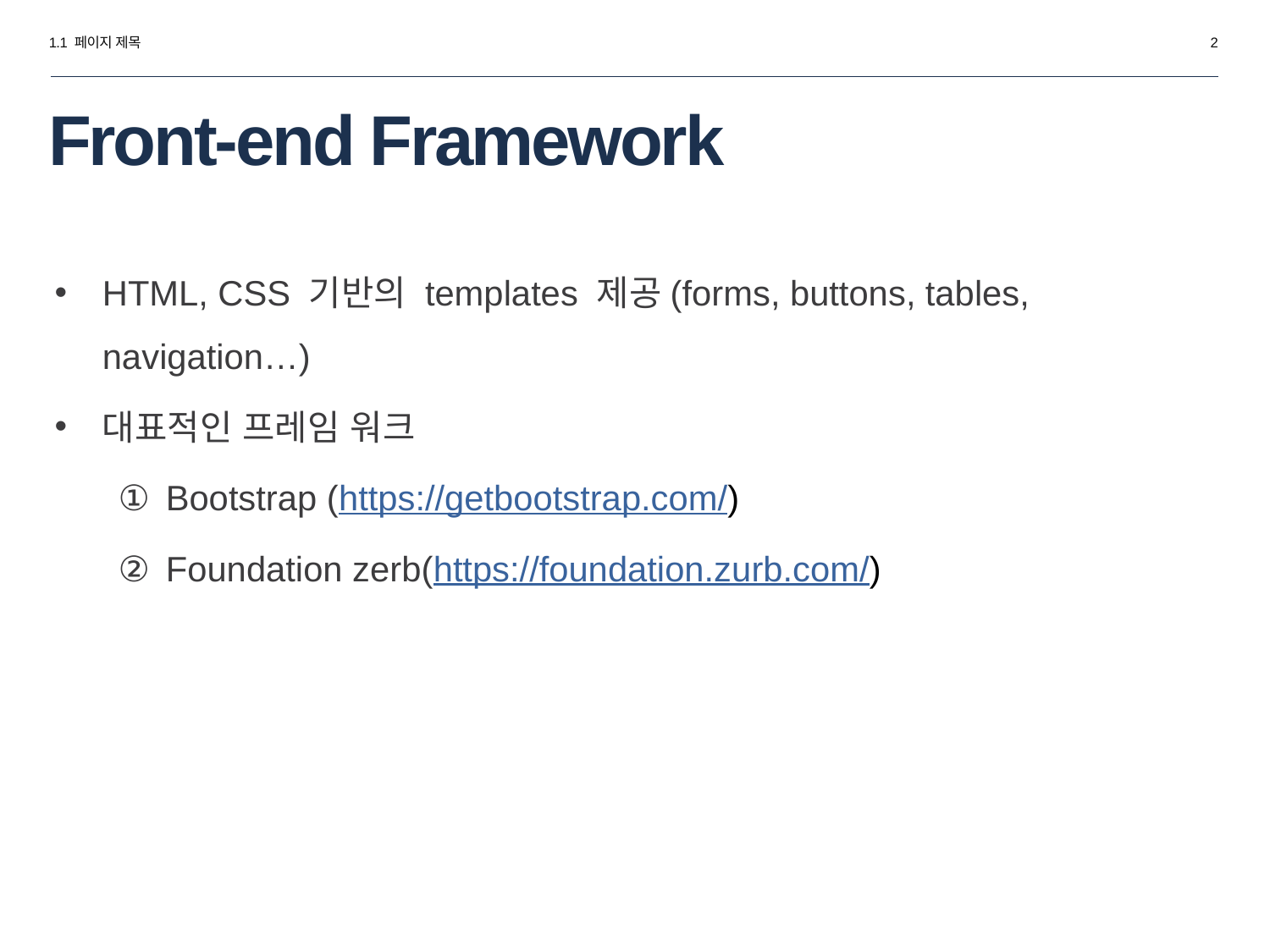

1.1 페이지 제목
2
# Front-end Framework
HTML, CSS 기반의 templates 제공(forms, buttons, tables, navigation…)
대표적인 프레임 워크
Bootstrap (https://getbootstrap.com/)
Foundation zerb(https://foundation.zurb.com/)